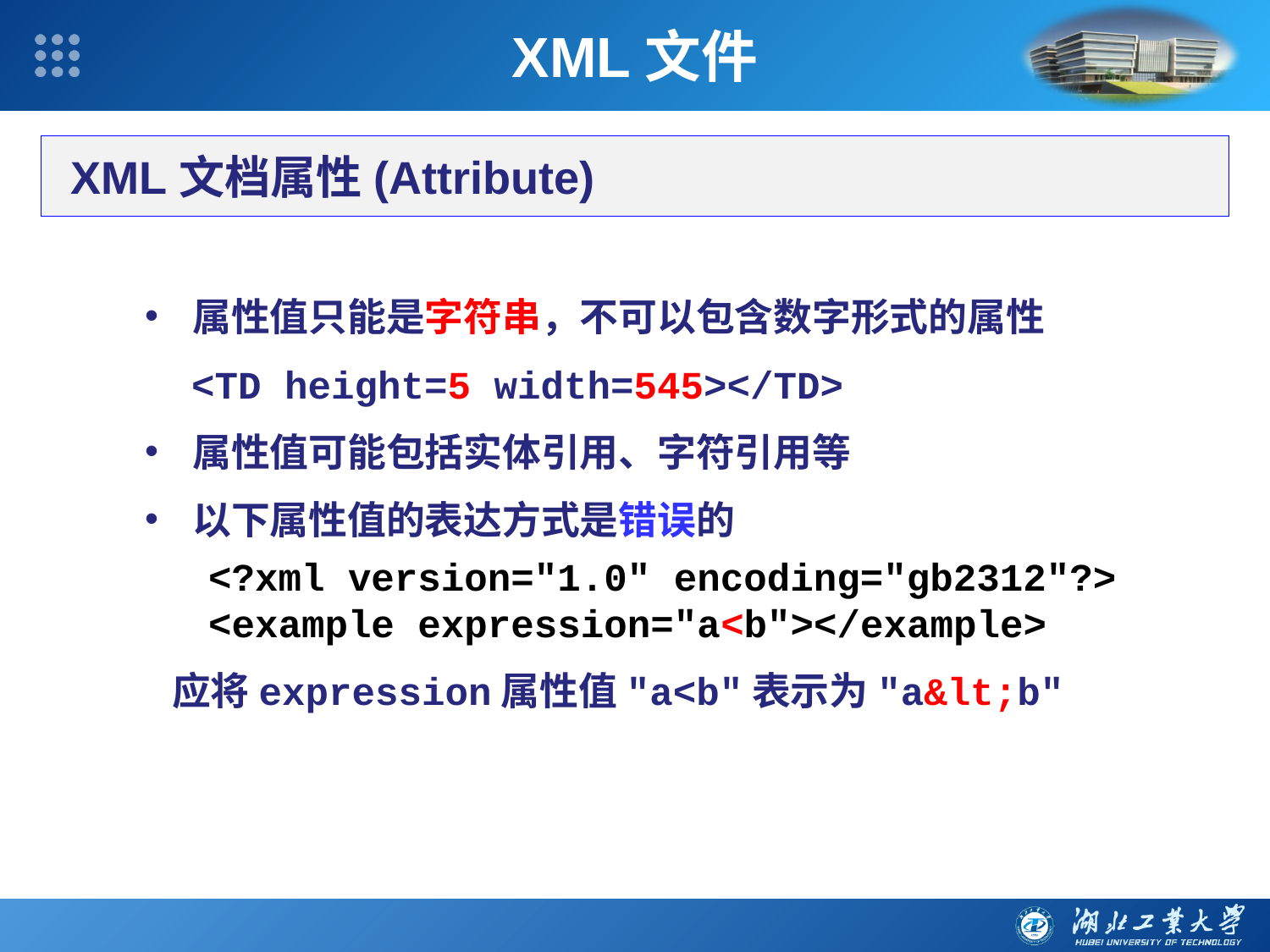

XML文件
XML文档属性(Attribute)
属性值只能是字符串，不可以包含数字形式的属性
  <TD height=5 width=545></TD>
属性值可能包括实体引用、字符引用等
以下属性值的表达方式是错误的
<?xml version="1.0" encoding="gb2312"?>
<example expression="a<b"></example>
  应将expression属性值"a<b"表示为"a&lt;b"